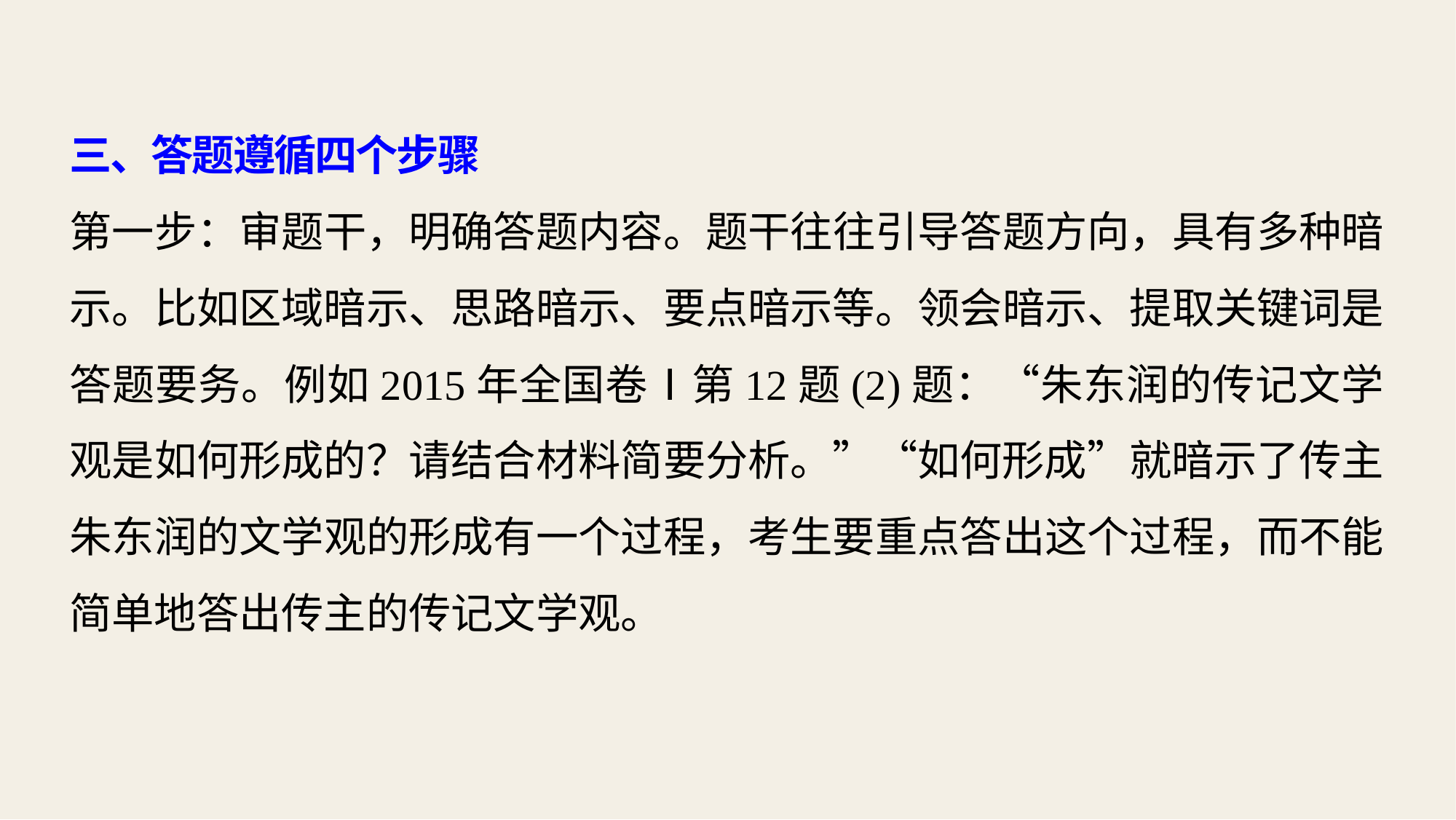

三、答题遵循四个步骤
第一步：审题干，明确答题内容。题干往往引导答题方向，具有多种暗示。比如区域暗示、思路暗示、要点暗示等。领会暗示、提取关键词是答题要务。例如2015年全国卷Ⅰ第12题(2)题：“朱东润的传记文学观是如何形成的？请结合材料简要分析。”“如何形成”就暗示了传主朱东润的文学观的形成有一个过程，考生要重点答出这个过程，而不能简单地答出传主的传记文学观。